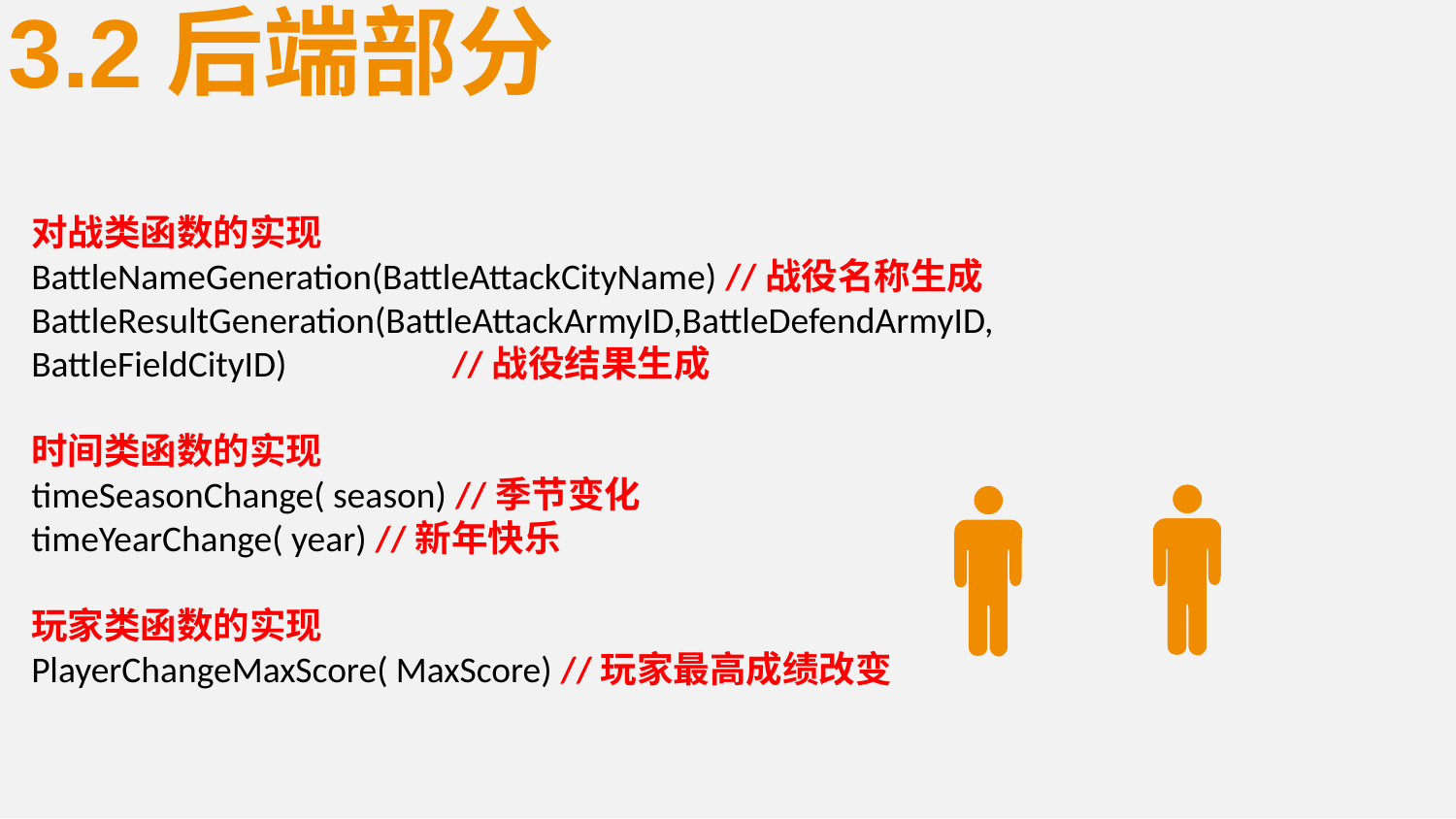

3.2后端部分
对战类函数的实现
BattleNameGeneration(BattleAttackCityName) //战役名称生成
BattleResultGeneration(BattleAttackArmyID,BattleDefendArmyID, BattleFieldCityID)                    //战役结果生成

时间类函数的实现
timeSeasonChange( season) //季节变化
timeYearChange( year) //新年快乐

玩家类函数的实现
PlayerChangeMaxScore( MaxScore) //玩家最高成绩改变